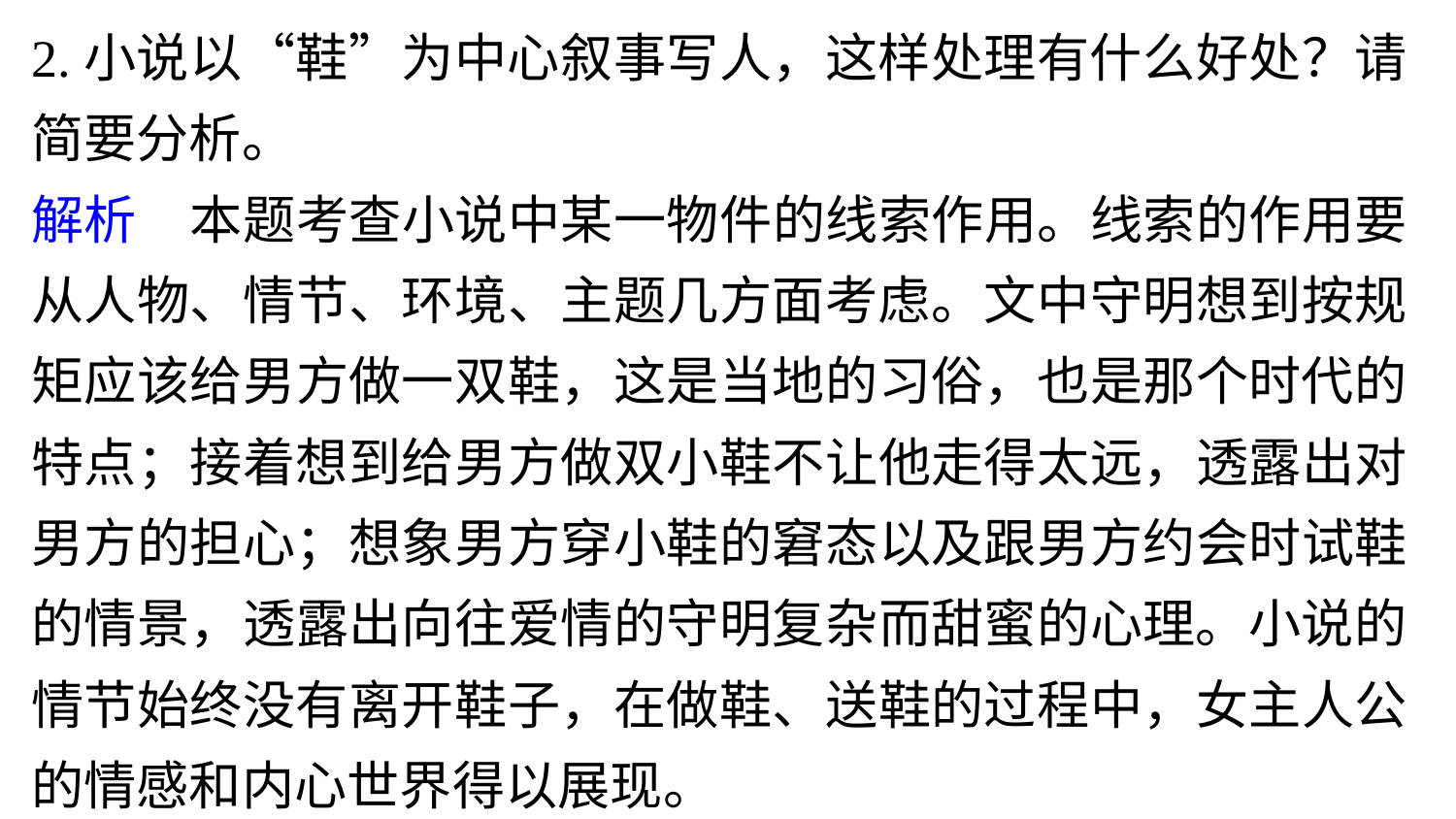

2.小说以“鞋”为中心叙事写人，这样处理有什么好处？请简要分析。
解析　本题考查小说中某一物件的线索作用。线索的作用要从人物、情节、环境、主题几方面考虑。文中守明想到按规矩应该给男方做一双鞋，这是当地的习俗，也是那个时代的特点；接着想到给男方做双小鞋不让他走得太远，透露出对男方的担心；想象男方穿小鞋的窘态以及跟男方约会时试鞋的情景，透露出向往爱情的守明复杂而甜蜜的心理。小说的情节始终没有离开鞋子，在做鞋、送鞋的过程中，女主人公的情感和内心世界得以展现。